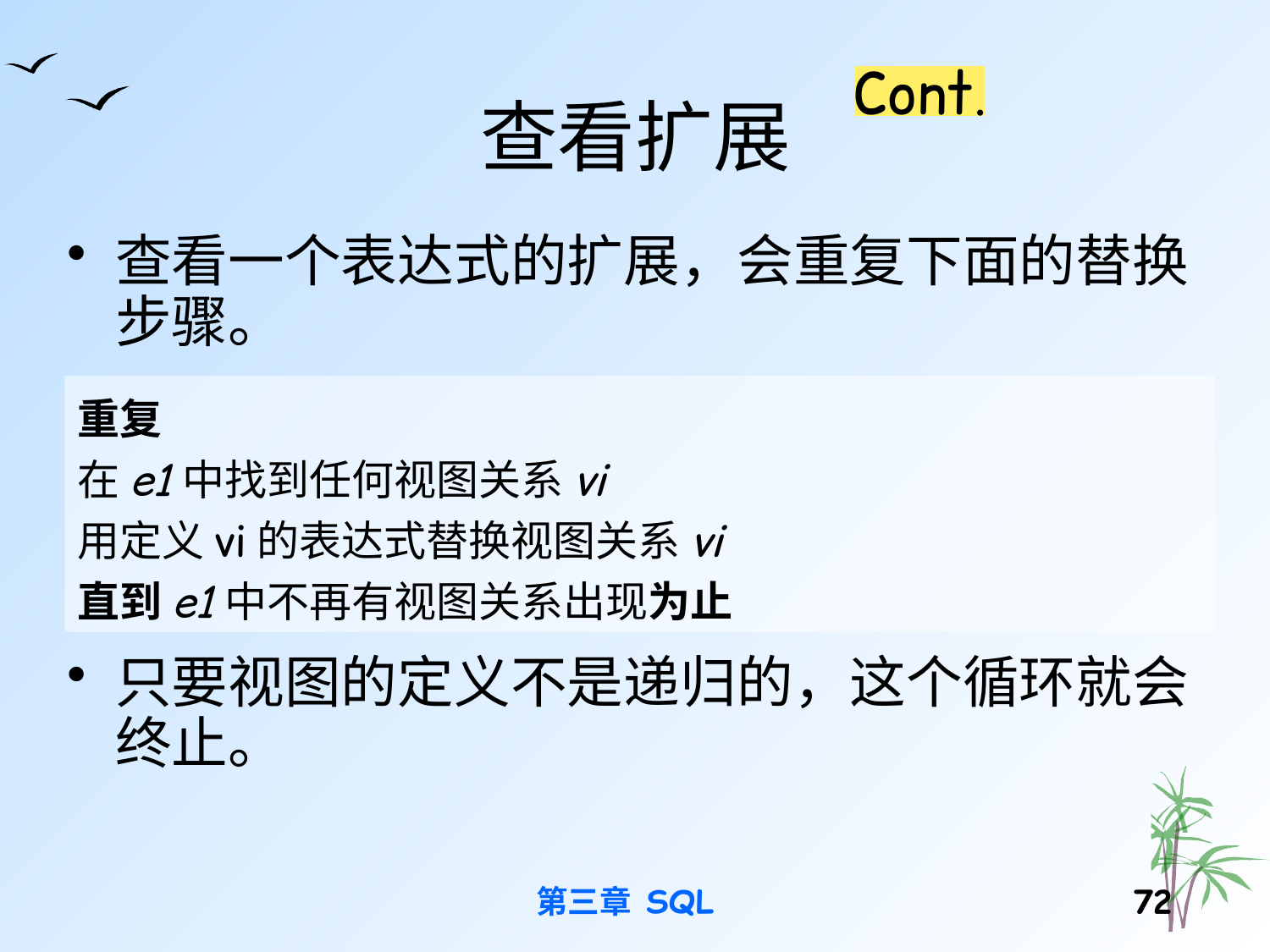

# 查看扩展
Cont.
查看一个表达式的扩展，会重复下面的替换步骤。

只要视图的定义不是递归的，这个循环就会终止。
重复
在e1中找到任何视图关系vi
用定义vi的表达式替换视图关系vi
直到e1中不再有视图关系出现为止
第三章 SQL
72